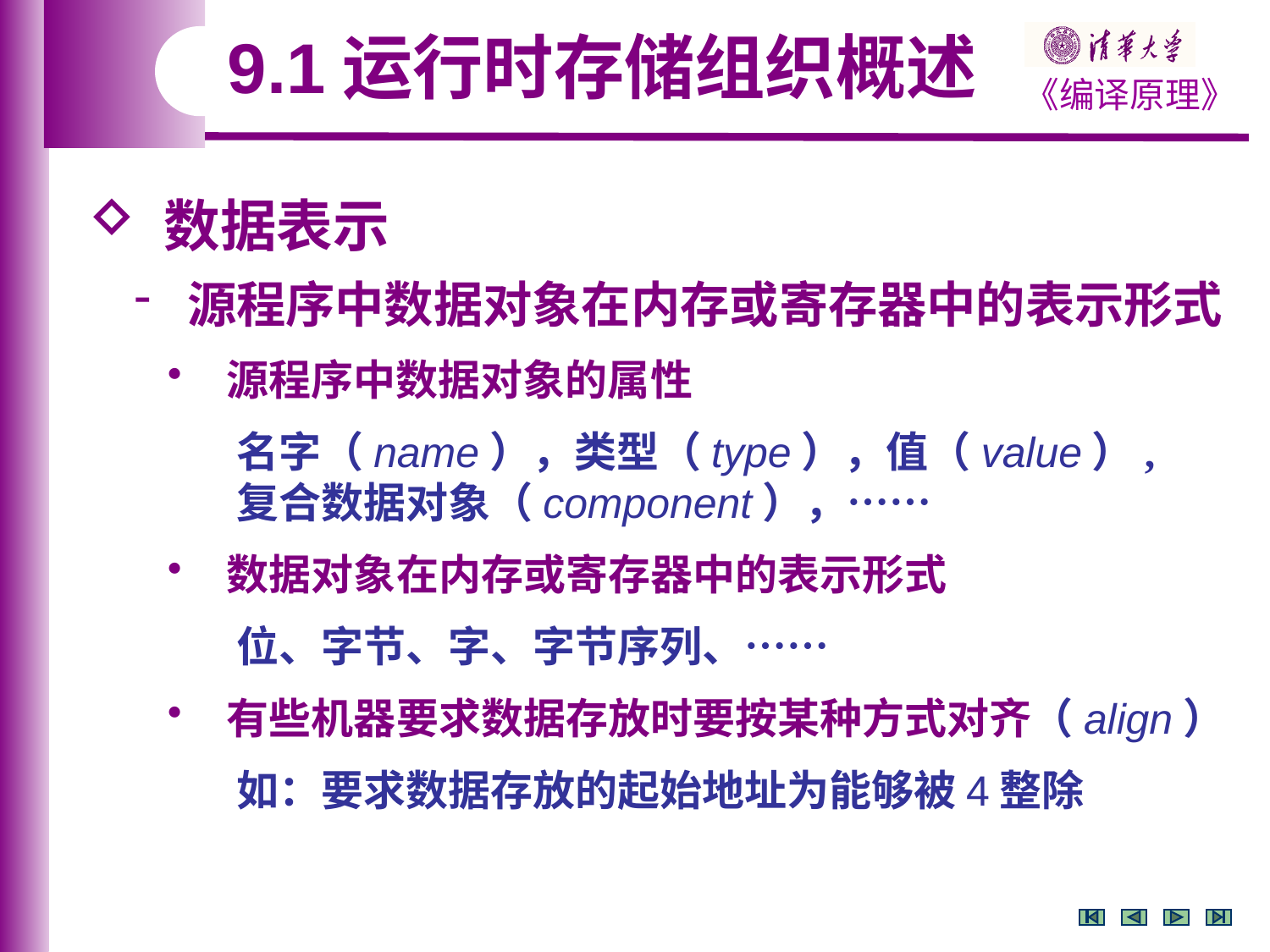

9.1运行时存储组织概述
 数据表示
 源程序中数据对象在内存或寄存器中的表示形式

  源程序中数据对象的属性

   名字（name），类型（type），值（value）,
   复合数据对象（component），……

  数据对象在内存或寄存器中的表示形式

   位、字节、字、字节序列、……

  有些机器要求数据存放时要按某种方式对齐（align）

   如：要求数据存放的起始地址为能够被4整除